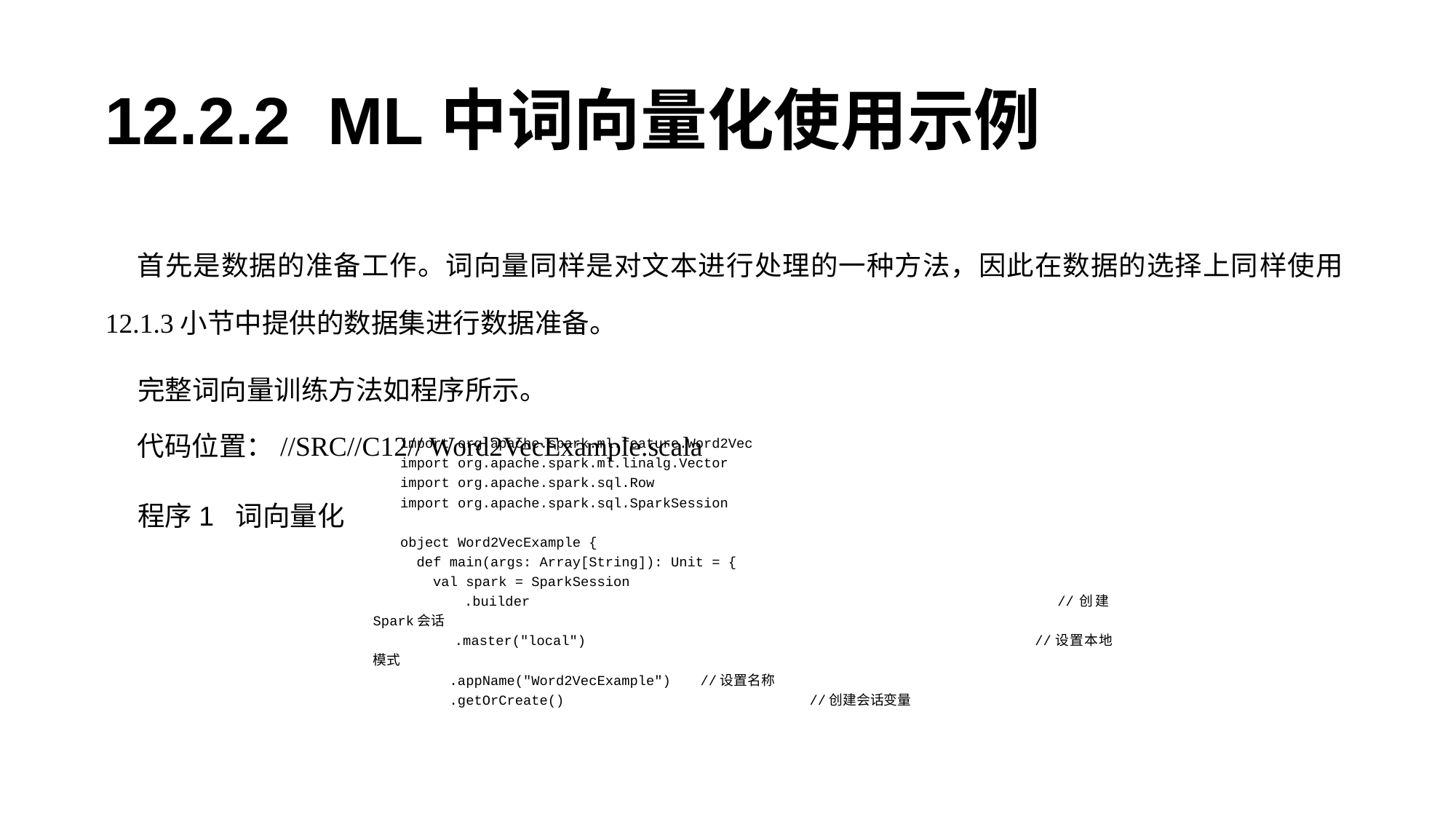

# 12.2.2  ML中词向量化使用示例
首先是数据的准备工作。词向量同样是对文本进行处理的一种方法，因此在数据的选择上同样使用12.1.3小节中提供的数据集进行数据准备。
完整词向量训练方法如程序所示。
代码位置：//SRC//C12// Word2VecExample.scala
程序1  词向量化
import org.apache.spark.ml.feature.Word2Vec
import org.apache.spark.ml.linalg.Vector
import org.apache.spark.sql.Row
import org.apache.spark.sql.SparkSession

object Word2VecExample {
  def main(args: Array[String]): Unit = {
    val spark = SparkSession
      .builder      					//创建Spark会话
      .master("local")  				//设置本地模式
      .appName("Word2VecExample")  	//设置名称
      .getOrCreate()   			//创建会话变量